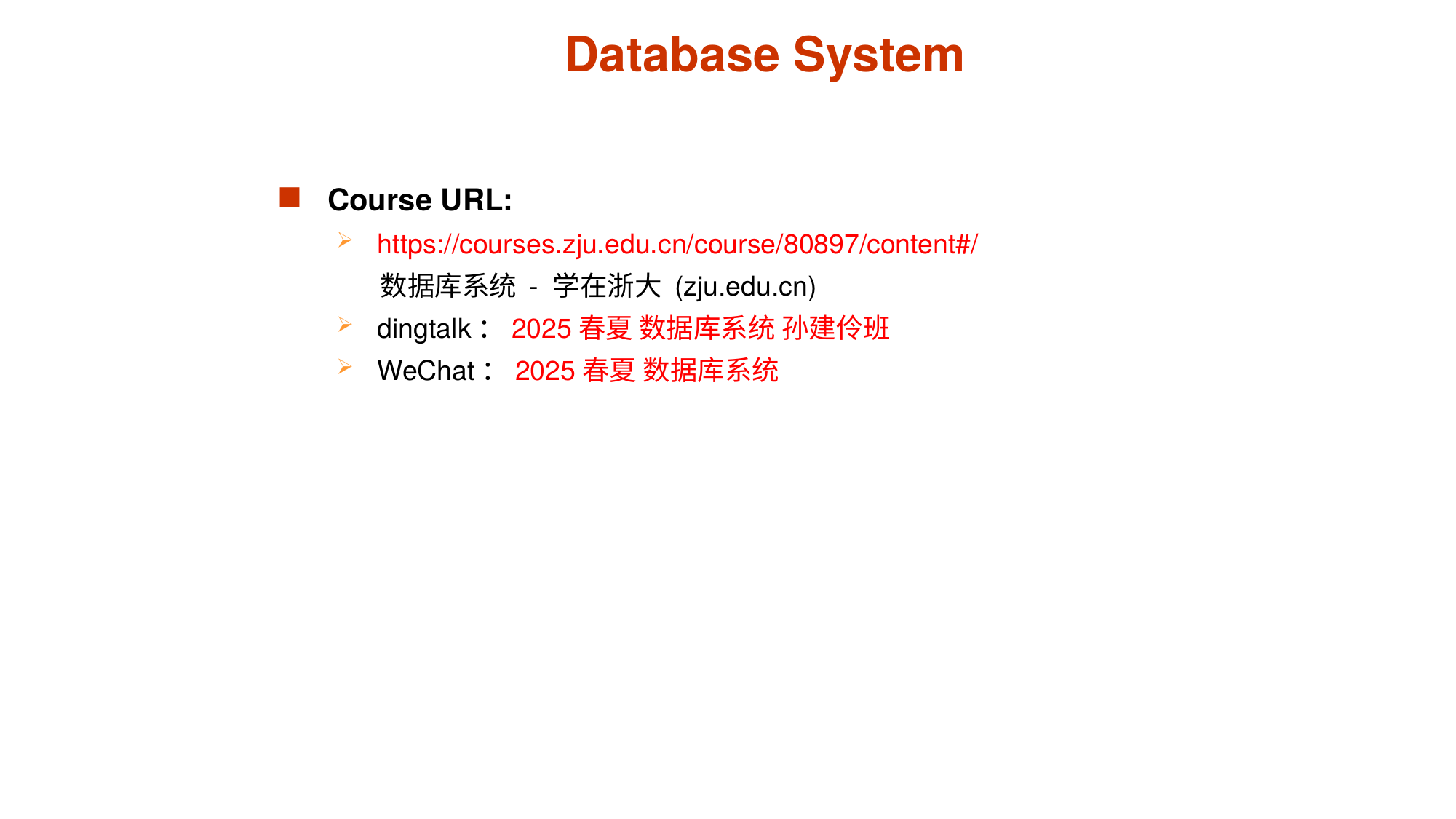

# Database System

Course URL:
https://courses.zju.edu.cn/course/80897/content#/
      数据库系统 - 学在浙大 (zju.edu.cn)
dingtalk：2025春夏 数据库系统 孙建伶班
WeChat：2025春夏 数据库系统